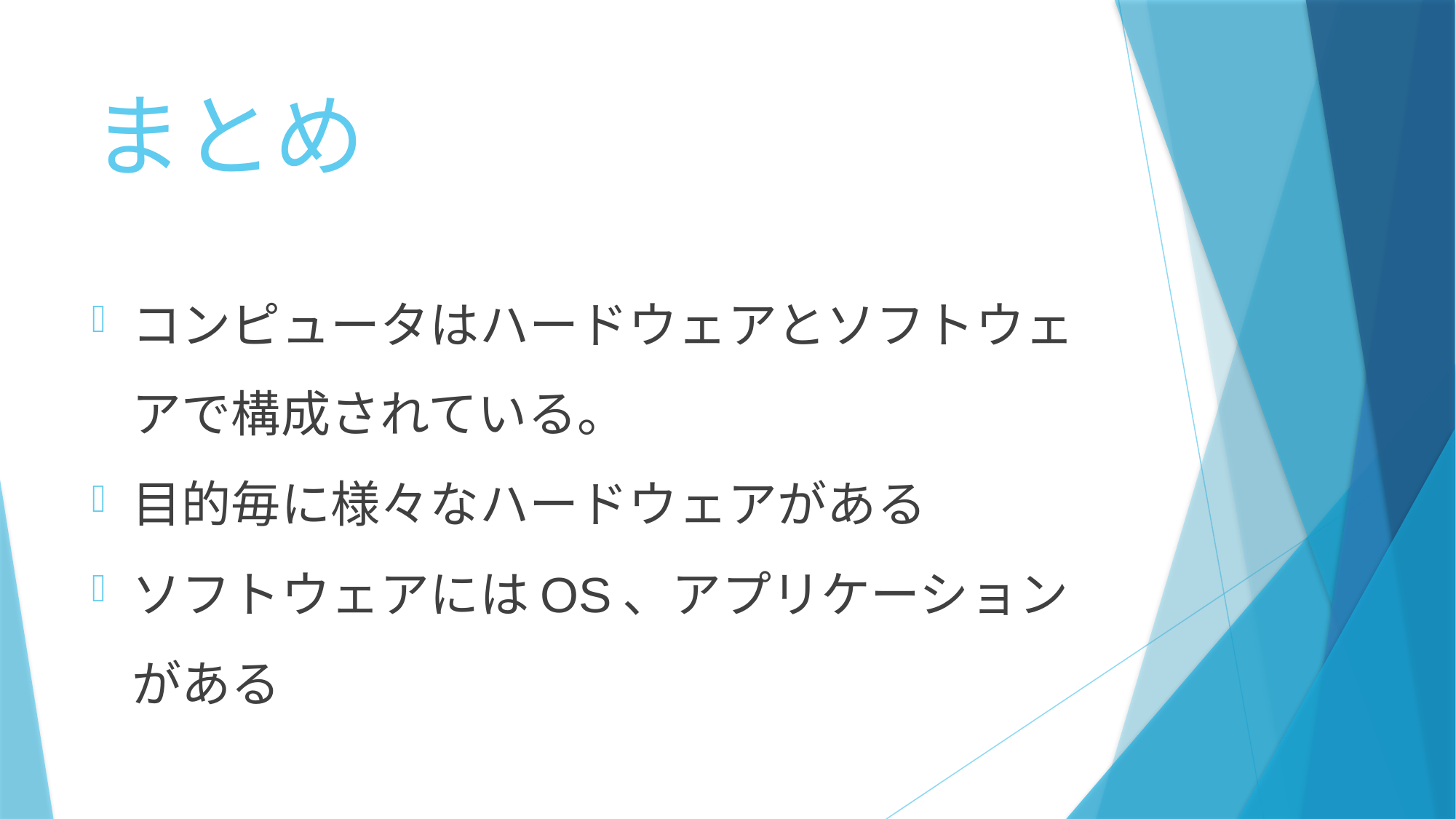

# まとめ
コンピュータはハードウェアとソフトウェアで構成されている。
目的毎に様々なハードウェアがある
ソフトウェアにはOS、アプリケーションがある